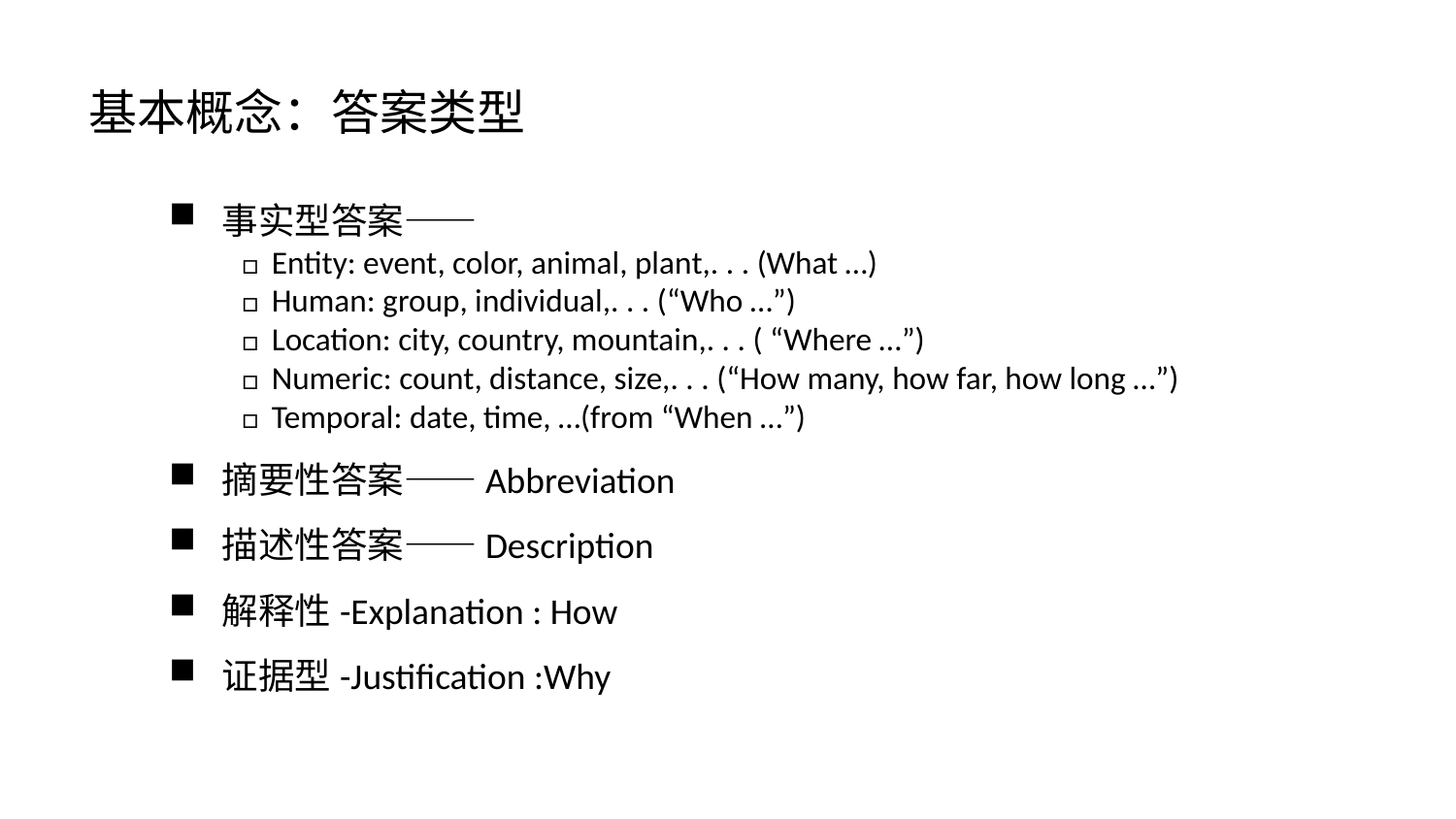

# 基本概念：答案类型
  事实型答案——
□  Entity: event, color, animal, plant,. . . (What …)
□  Human: group, individual,. . . (“Who …”)
□  Location: city, country, mountain,. . . ( “Where …”)
□  Numeric: count, distance, size,. . . (“How many, how far, how long …”)
□  Temporal: date, time, …(from “When …”)
  摘要性答案——Abbreviation
  描述性答案——Description
  解释性-Explanation : How
  证据型-Justification :Why